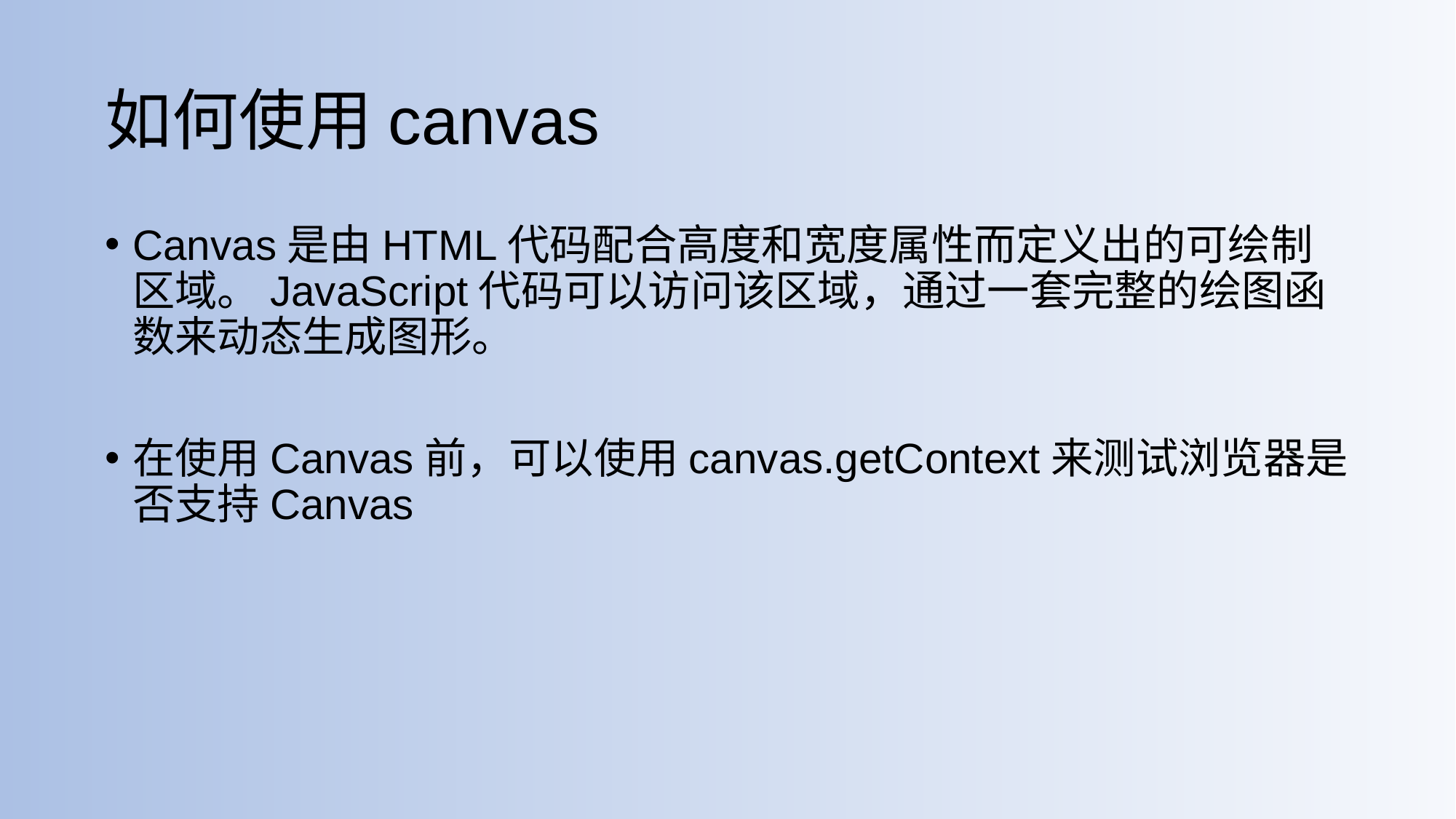

# 如何使用canvas
Canvas是由HTML代码配合高度和宽度属性而定义出的可绘制区域。JavaScript代码可以访问该区域，通过一套完整的绘图函数来动态生成图形。

在使用Canvas前，可以使用canvas.getContext来测试浏览器是否支持Canvas